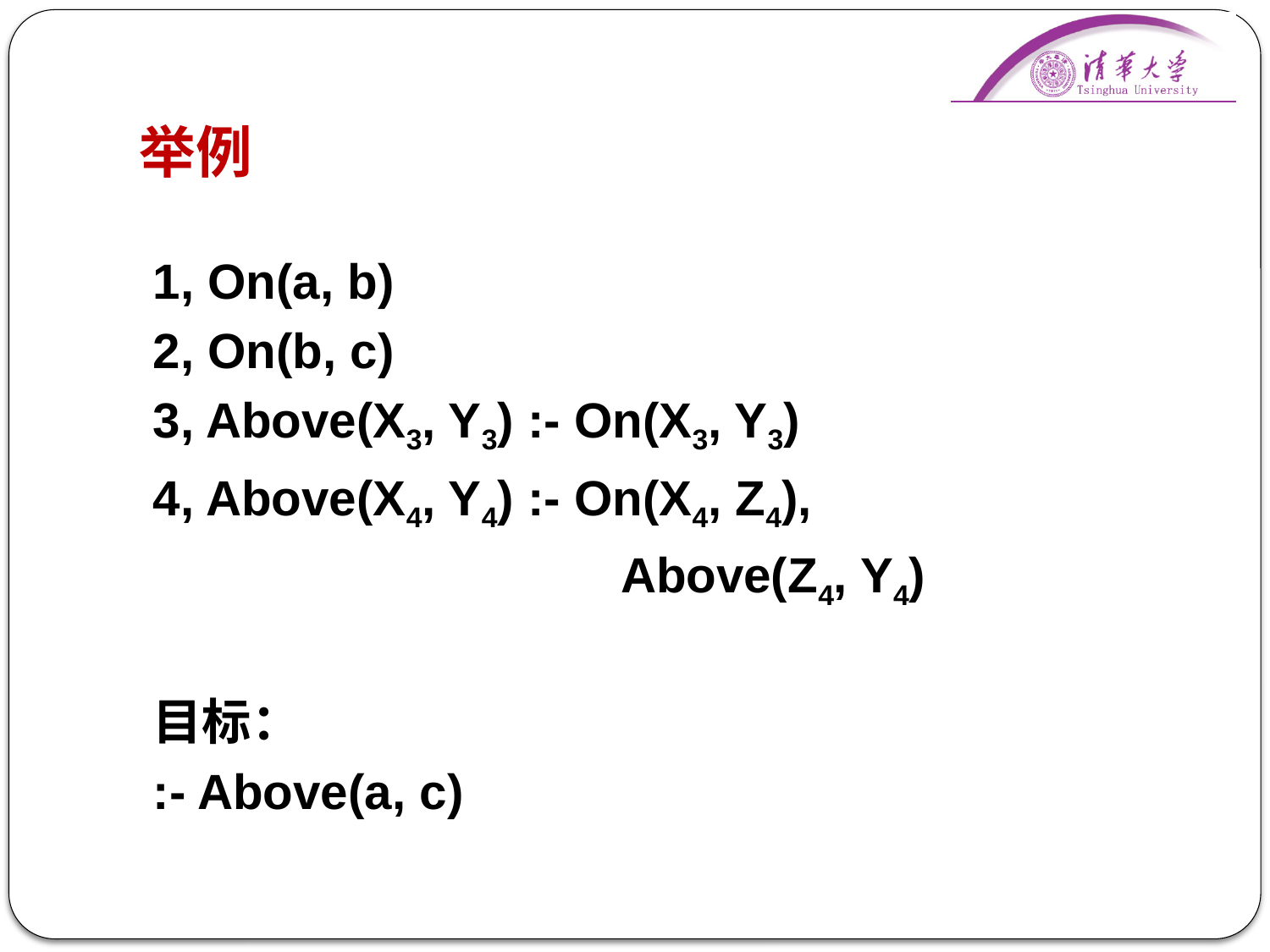

# 举例
1, On(a, b)
2, On(b, c)
3, Above(X3, Y3) :- On(X3, Y3)
4, Above(X4, Y4) :- On(X4, Z4),
                                  Above(Z4, Y4)

目标：
:- Above(a, c)
50